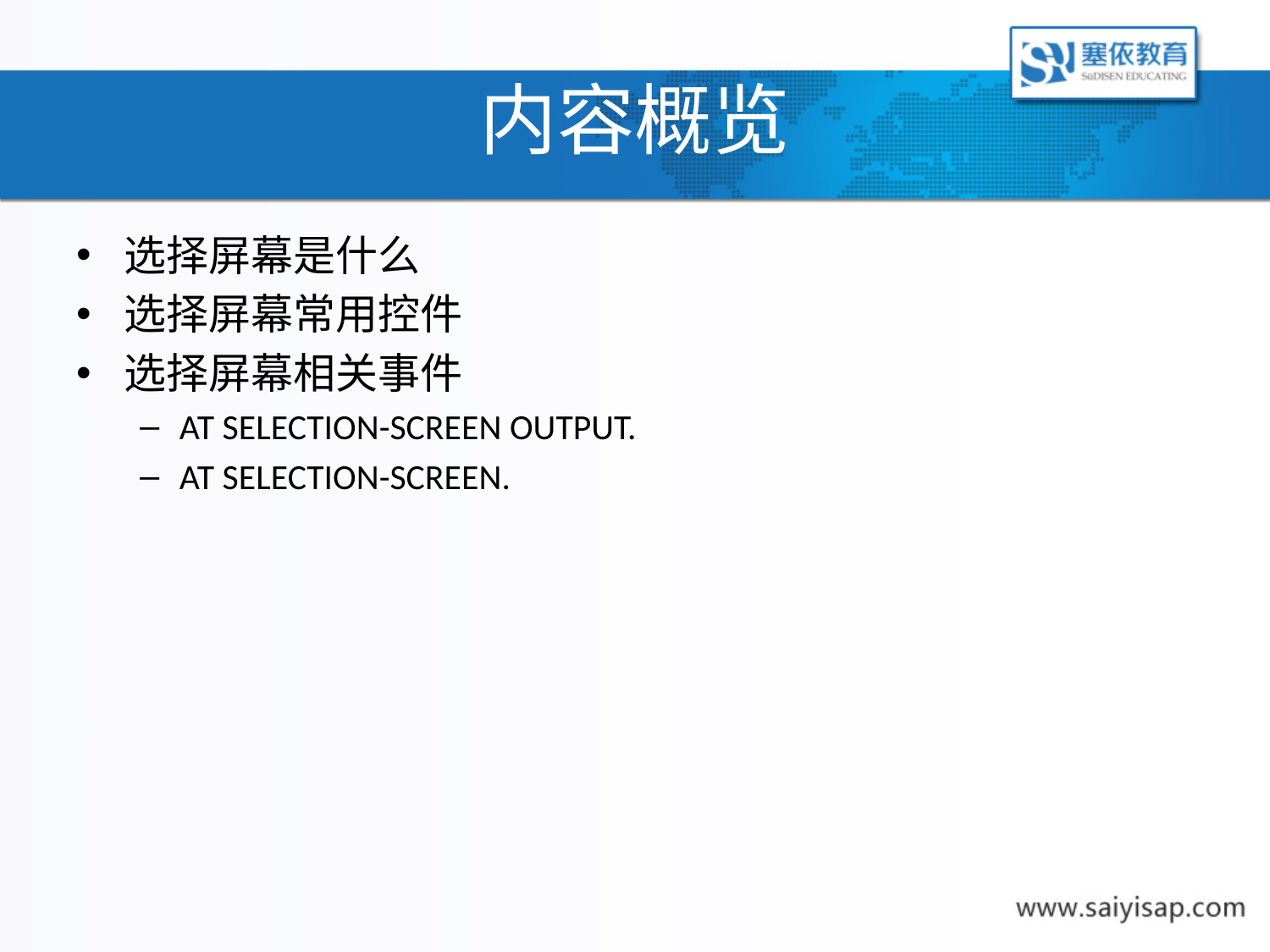

# 内容概览
选择屏幕是什么
选择屏幕常用控件
选择屏幕相关事件
AT SELECTION-SCREEN OUTPUT.
AT SELECTION-SCREEN.